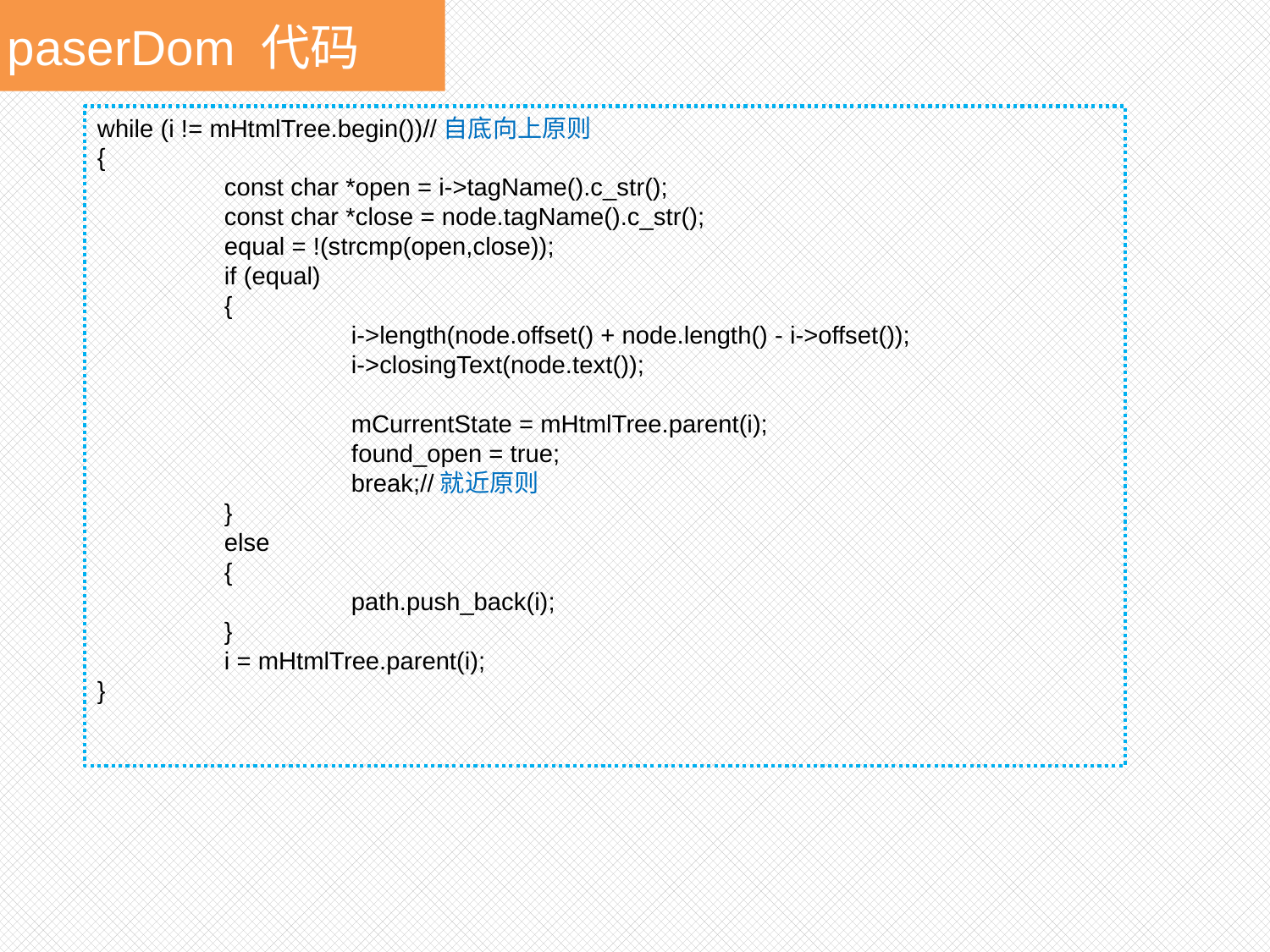

paserDom 代码
while (i != mHtmlTree.begin())//自底向上原则
{
	const char *open = i->tagName().c_str();
	const char *close = node.tagName().c_str();
	equal = !(strcmp(open,close));
	if (equal)
	{
		i->length(node.offset() + node.length() - i->offset());
		i->closingText(node.text());

		mCurrentState = mHtmlTree.parent(i);
		found_open = true;
		break;//就近原则
	}
	else
	{
		path.push_back(i);
	}
	i = mHtmlTree.parent(i);
}